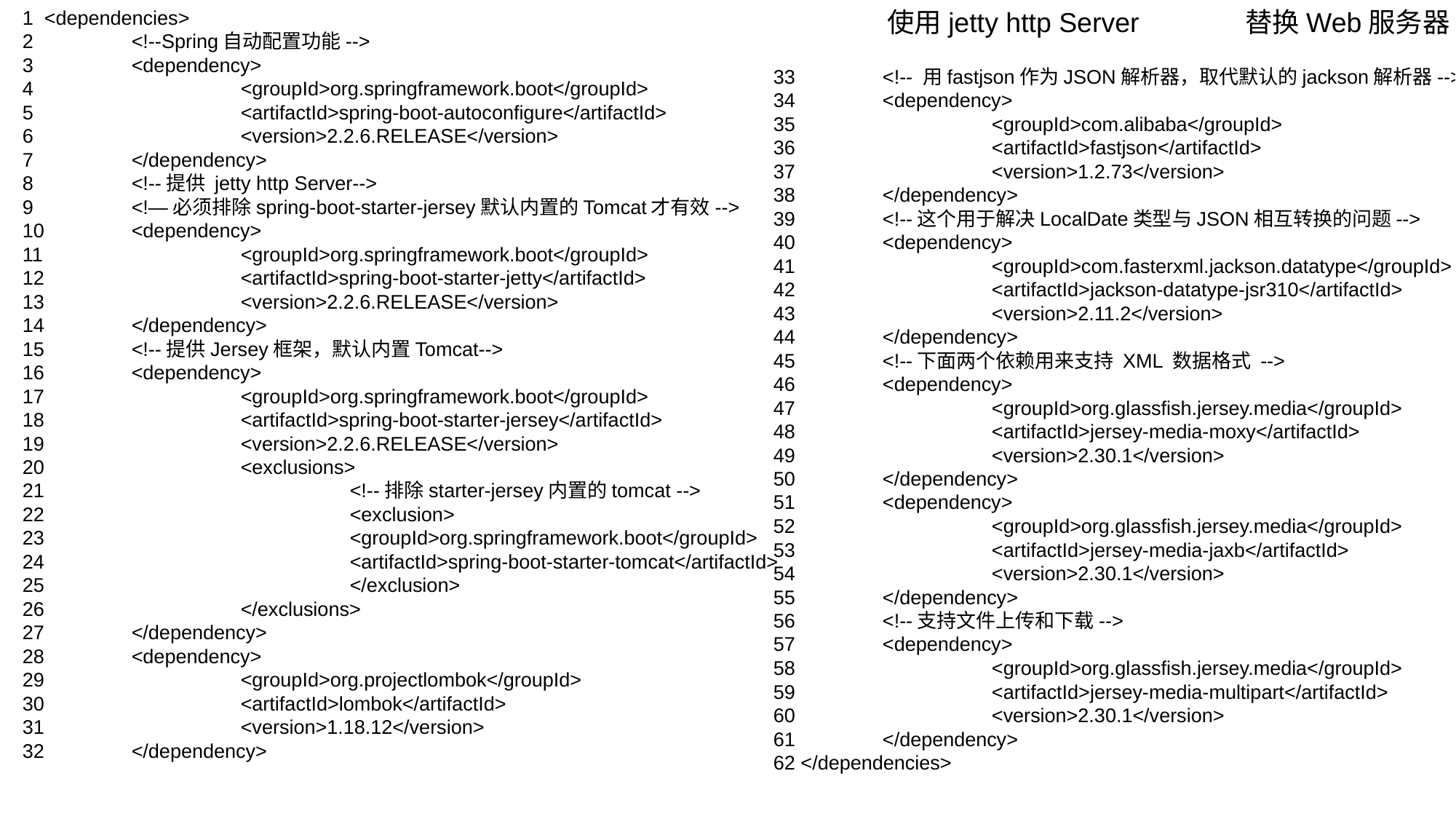

1  <dependencies>
2  	<!--Spring自动配置功能-->
3  	<dependency>
4  		<groupId>org.springframework.boot</groupId>
5  		<artifactId>spring-boot-autoconfigure</artifactId>
6  		<version>2.2.6.RELEASE</version>
7  	</dependency>
8  	<!--提供 jetty http Server-->
9  	<!—必须排除spring-boot-starter-jersey默认内置的Tomcat才有效-->
10 	<dependency>
11 		<groupId>org.springframework.boot</groupId>
12 		<artifactId>spring-boot-starter-jetty</artifactId>
13 		<version>2.2.6.RELEASE</version>
14 	</dependency>
15 	<!--提供Jersey框架，默认内置Tomcat-->
16 	<dependency>
17 		<groupId>org.springframework.boot</groupId>
18 		<artifactId>spring-boot-starter-jersey</artifactId>
19 		<version>2.2.6.RELEASE</version>
20 		<exclusions>
21 			<!--排除starter-jersey内置的tomcat -->
22 			<exclusion>
23 			<groupId>org.springframework.boot</groupId>
24 			<artifactId>spring-boot-starter-tomcat</artifactId>
25 			</exclusion>
26 		</exclusions>
27 	</dependency>
28 	<dependency>
29 		<groupId>org.projectlombok</groupId>
30 		<artifactId>lombok</artifactId>
31 		<version>1.18.12</version>
32 	</dependency>
使用jetty http Server
替换Web服务器
33 	<!-- 用fastjson作为JSON解析器，取代默认的jackson解析器-->
34 	<dependency>
35 		<groupId>com.alibaba</groupId>
36 		<artifactId>fastjson</artifactId>
37 		<version>1.2.73</version>
38 	</dependency>
39 	<!--这个用于解决LocalDate类型与JSON相互转换的问题-->
40 	<dependency>
41 		<groupId>com.fasterxml.jackson.datatype</groupId>
42 		<artifactId>jackson-datatype-jsr310</artifactId>
43 		<version>2.11.2</version>
44 	</dependency>
45 	<!--下面两个依赖用来支持 XML 数据格式 -->
46 	<dependency>
47 		<groupId>org.glassfish.jersey.media</groupId>
48 		<artifactId>jersey-media-moxy</artifactId>
49 		<version>2.30.1</version>
50 	</dependency>
51 	<dependency>
52 		<groupId>org.glassfish.jersey.media</groupId>
53 		<artifactId>jersey-media-jaxb</artifactId>
54 		<version>2.30.1</version>
55 	</dependency>
56 	<!--支持文件上传和下载-->
57 	<dependency>
58 		<groupId>org.glassfish.jersey.media</groupId>
59 		<artifactId>jersey-media-multipart</artifactId>
60 		<version>2.30.1</version>
61 	</dependency>
62 </dependencies>